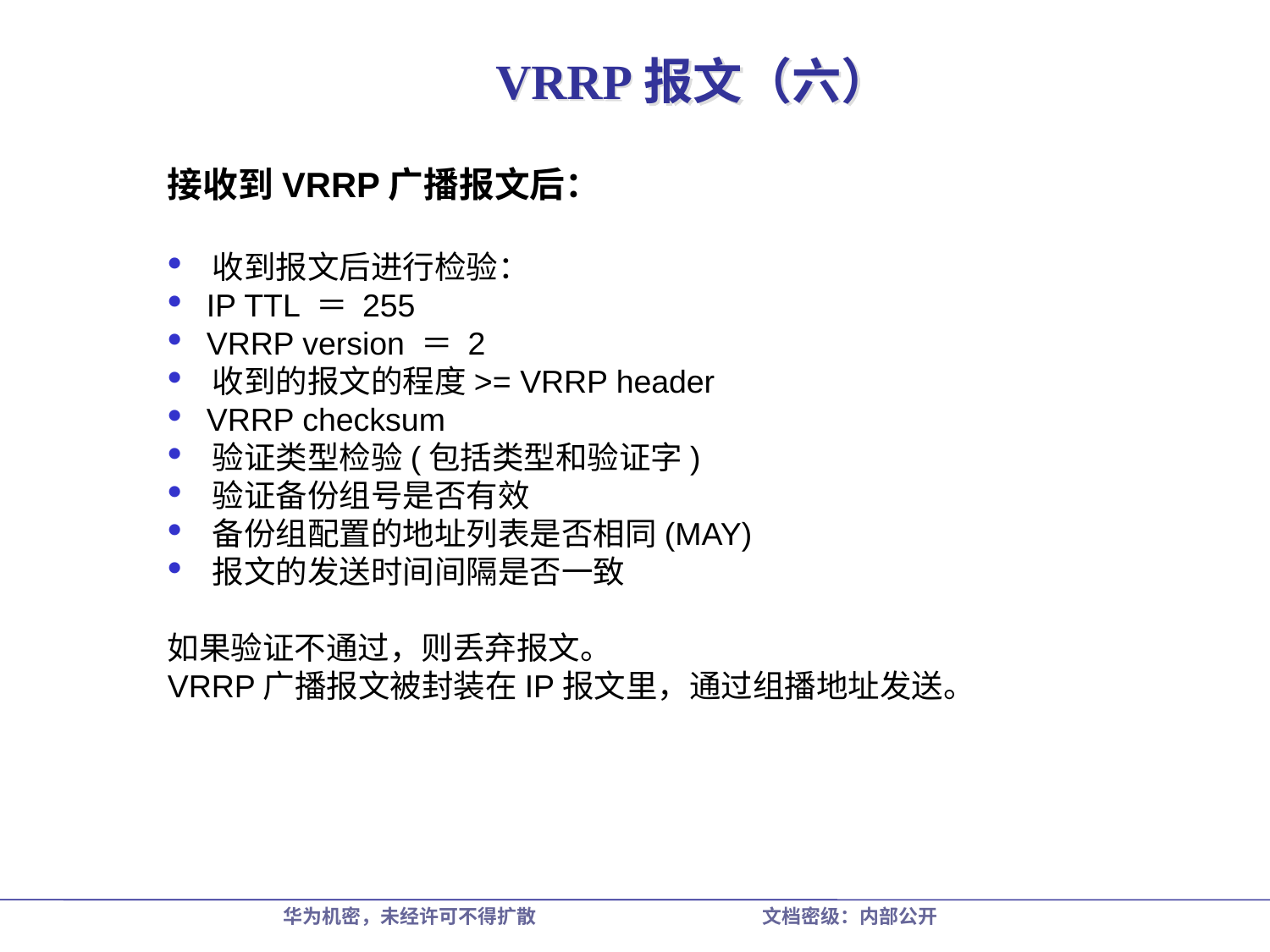

# VRRP报文（六）
接收到VRRP广播报文后：

 收到报文后进行检验：
 IP TTL ＝ 255
 VRRP version ＝ 2
 收到的报文的程度>= VRRP header
 VRRP checksum
 验证类型检验(包括类型和验证字)
 验证备份组号是否有效
 备份组配置的地址列表是否相同(MAY)
 报文的发送时间间隔是否一致

如果验证不通过，则丢弃报文。
VRRP广播报文被封装在IP报文里，通过组播地址发送。